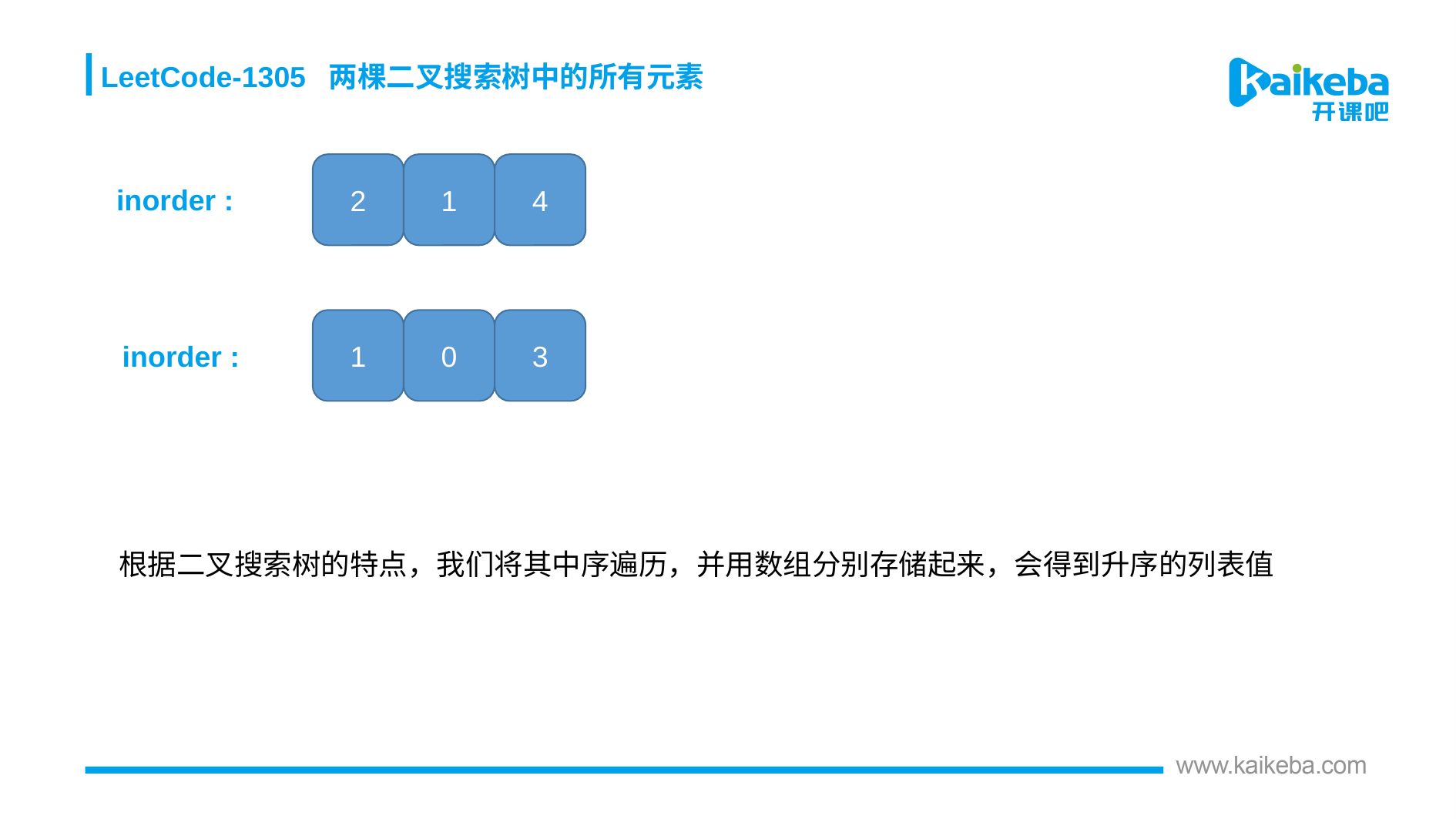

LeetCode-1305  两棵⼆叉搜索树中的所有元素
2
1
4
inorder :
1
0
3
inorder :
根据二叉搜索树的特点，我们将其中序遍历，并用数组分别存储起来，会得到升序的列表值